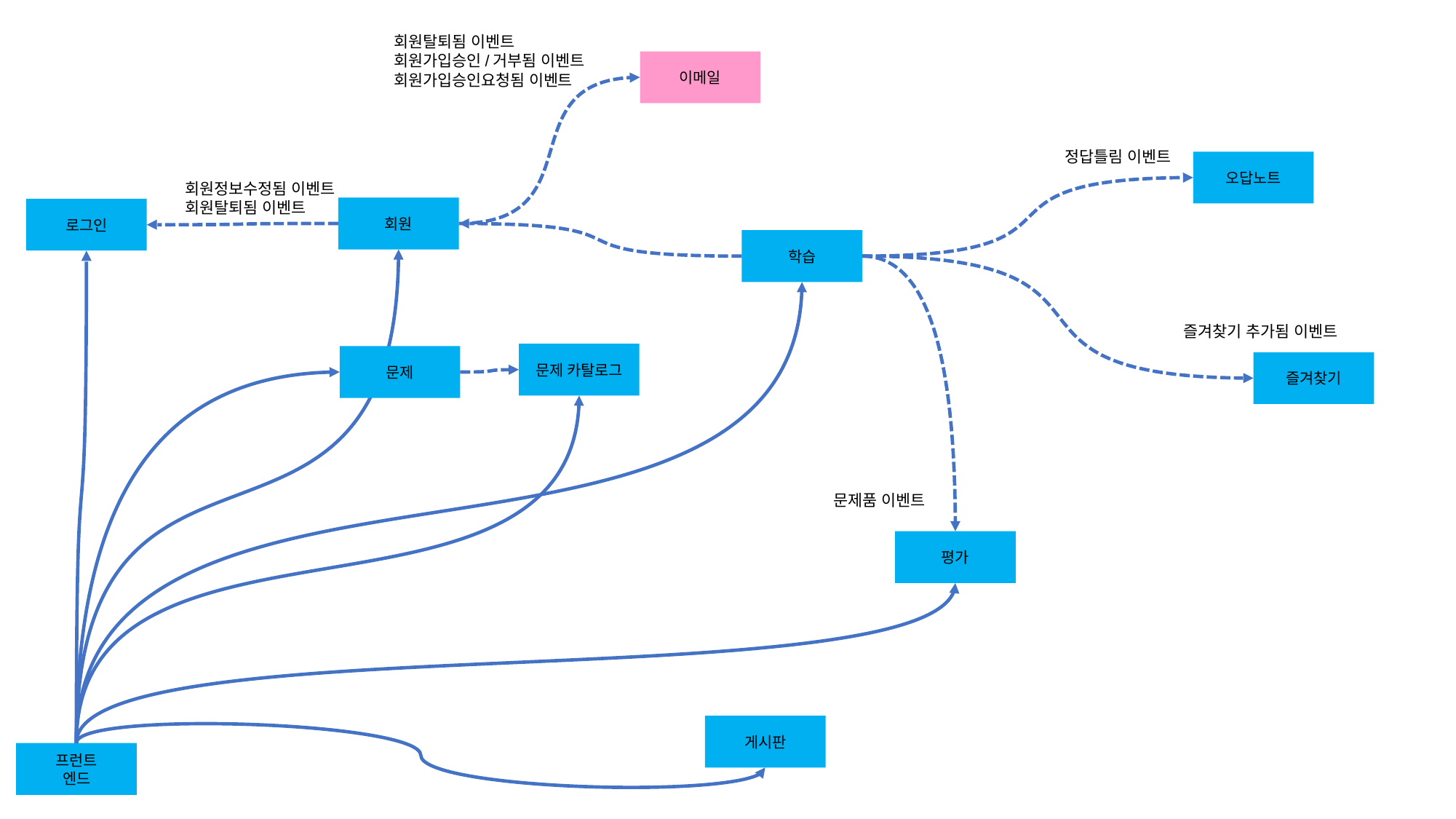

회원탈퇴됨 이벤트
회원가입승인/거부됨 이벤트
회원가입승인요청됨 이벤트
이메일
정답틀림 이벤트
오답노트
회원정보수정됨 이벤트
회원탈퇴됨 이벤트
회원
로그인
학습
즐겨찾기 추가됨 이벤트
문제 카탈로그
문제
즐겨찾기
문제품 이벤트
평가
게시판
프런트
엔드